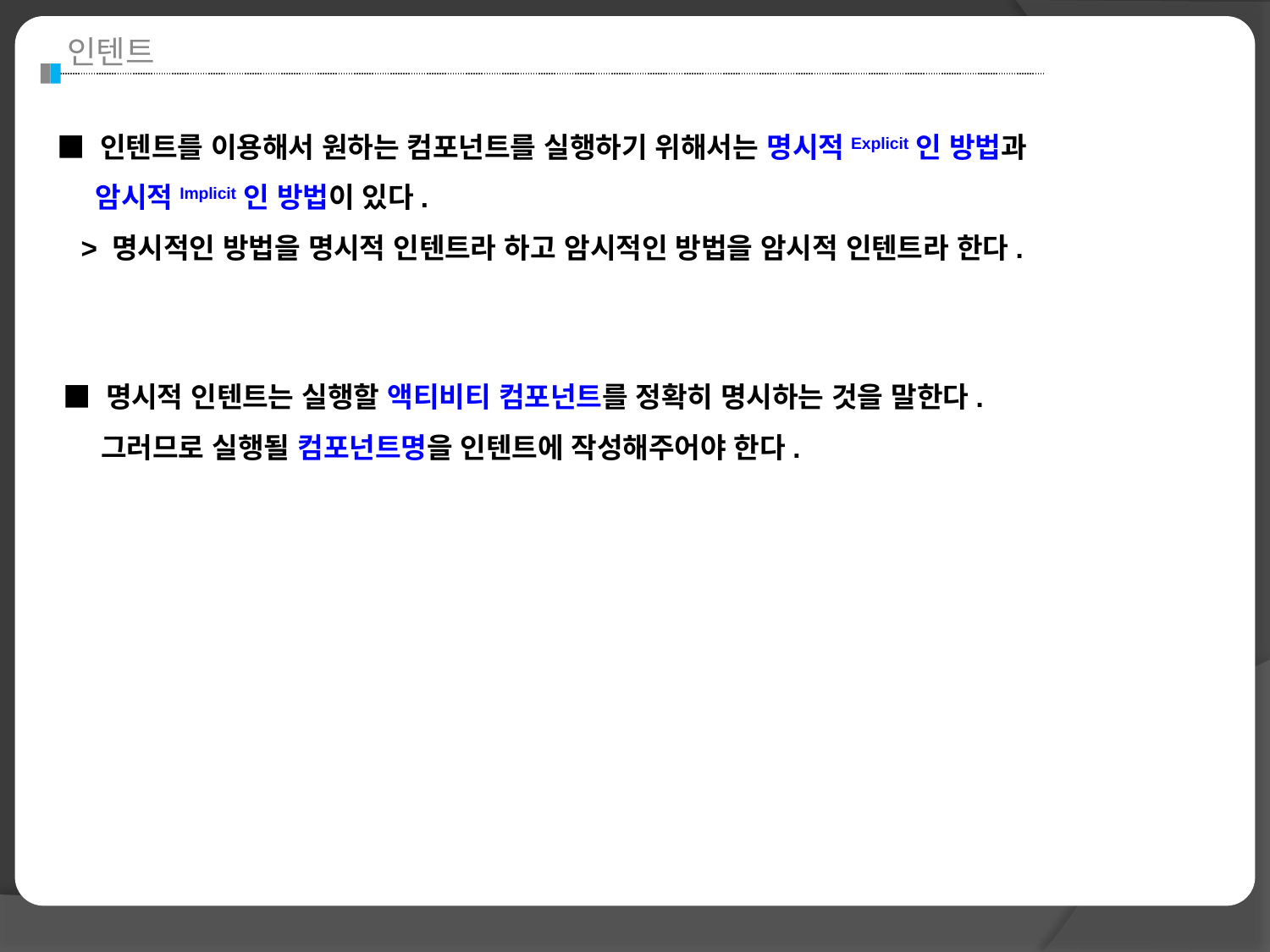

인텐트

■ 인텐트를 이용해서 원하는 컴포넌트를 실행하기 위해서는 명시적Explicit인 방법과
    암시적Implicit인 방법이 있다.
   > 명시적인 방법을 명시적 인텐트라 하고 암시적인 방법을 암시적 인텐트라 한다.

■ 명시적 인텐트는 실행할 액티비티 컴포넌트를 정확히 명시하는 것을 말한다.
    그러므로 실행될 컴포넌트명을 인텐트에 작성해주어야 한다.